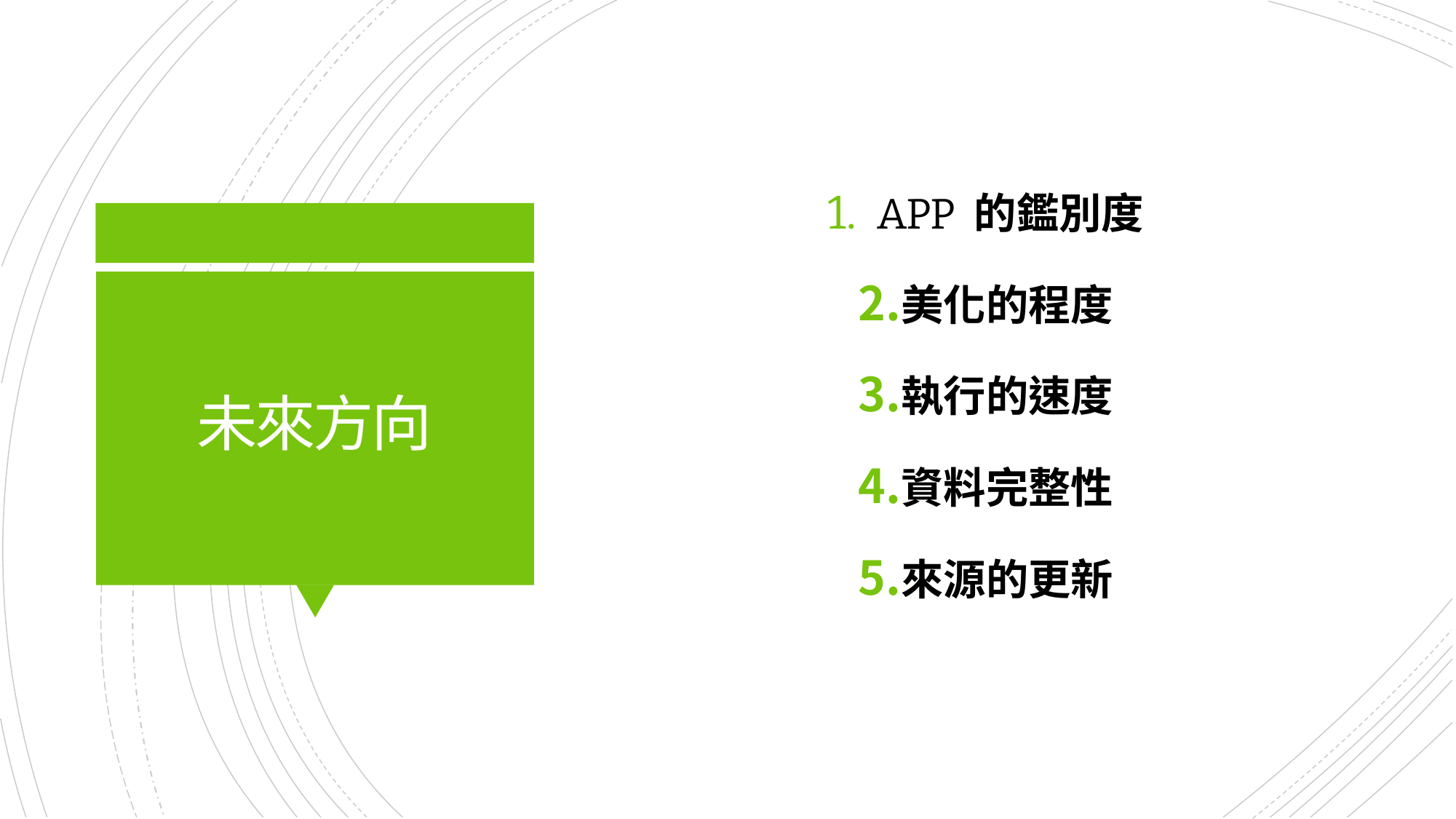

APP 的鑑別度
美化的程度
執行的速度
資料完整性
來源的更新

# 未來方向